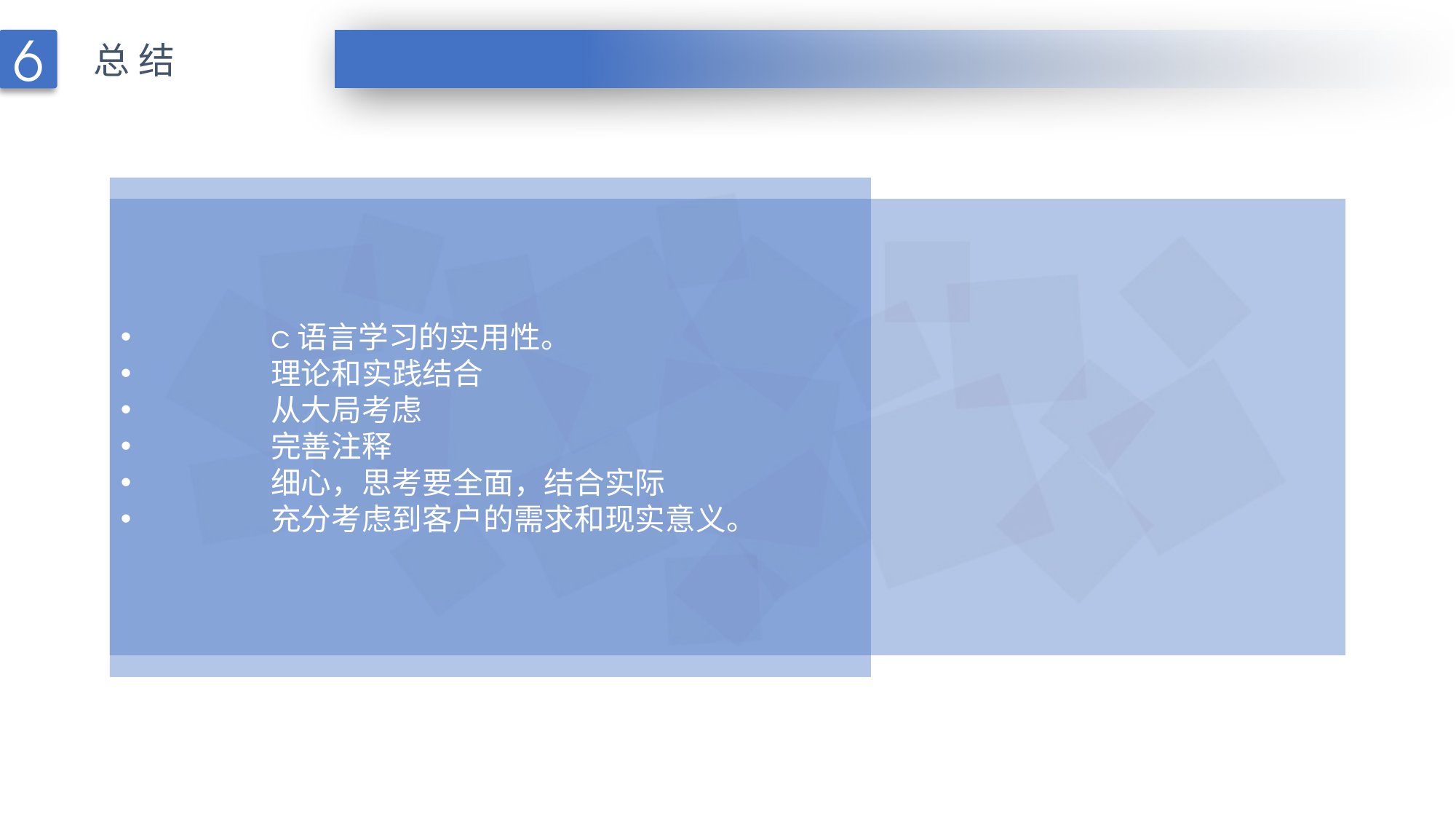

6

总结
	c语言学习的实用性。
	理论和实践结合
	从大局考虑
	完善注释
	细心，思考要全面，结合实际
	充分考虑到客户的需求和现实意义。